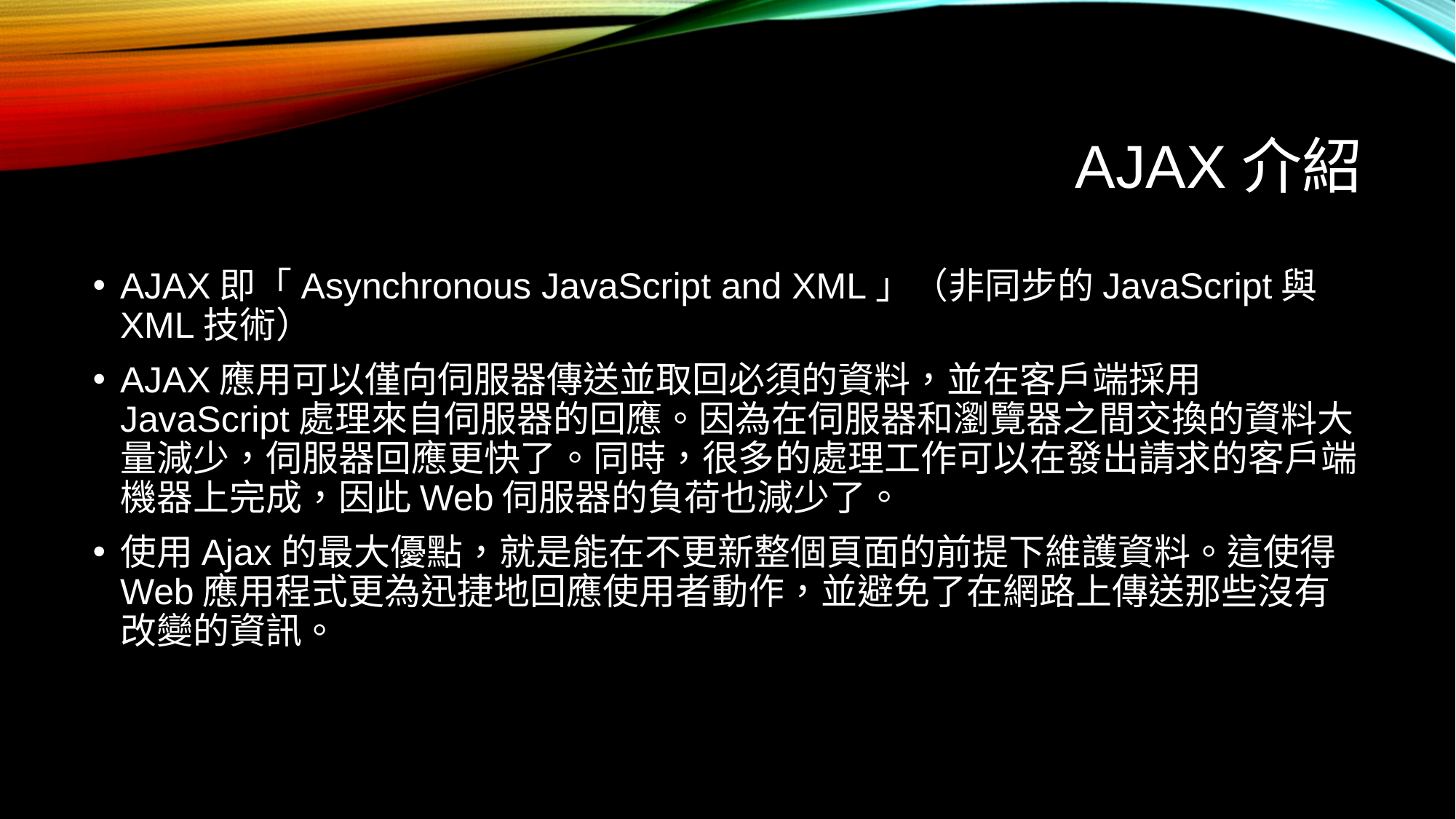

# Ajax介紹
AJAX即「Asynchronous JavaScript and XML」（非同步的JavaScript與XML技術）
AJAX應用可以僅向伺服器傳送並取回必須的資料，並在客戶端採用JavaScript處理來自伺服器的回應。因為在伺服器和瀏覽器之間交換的資料大量減少，伺服器回應更快了。同時，很多的處理工作可以在發出請求的客戶端機器上完成，因此Web伺服器的負荷也減少了。
使用Ajax的最大優點，就是能在不更新整個頁面的前提下維護資料。這使得Web應用程式更為迅捷地回應使用者動作，並避免了在網路上傳送那些沒有改變的資訊。